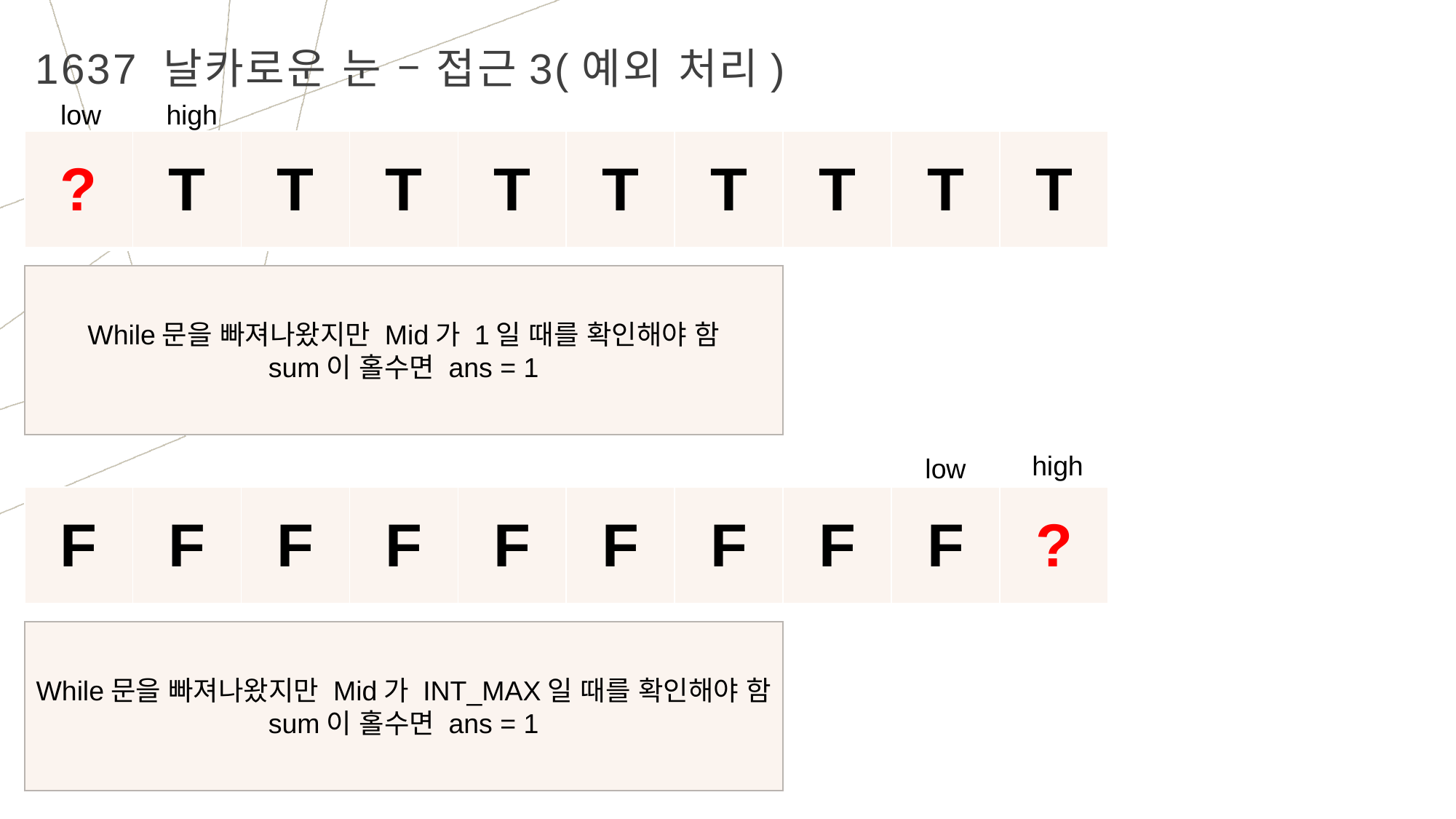

# 1637 날카로운 눈 – 접근3(예외 처리)
low
high
| ? | T | T | T | T | T | T | T | T | T |
| --- | --- | --- | --- | --- | --- | --- | --- | --- | --- |
While문을 빠져나왔지만 Mid가 1일 때를 확인해야 함
sum이 홀수면 ans = 1
high
low
| F | F | F | F | F | F | F | F | F | ? |
| --- | --- | --- | --- | --- | --- | --- | --- | --- | --- |
While문을 빠져나왔지만 Mid가 INT_MAX일 때를 확인해야 함
sum이 홀수면 ans = 1
11